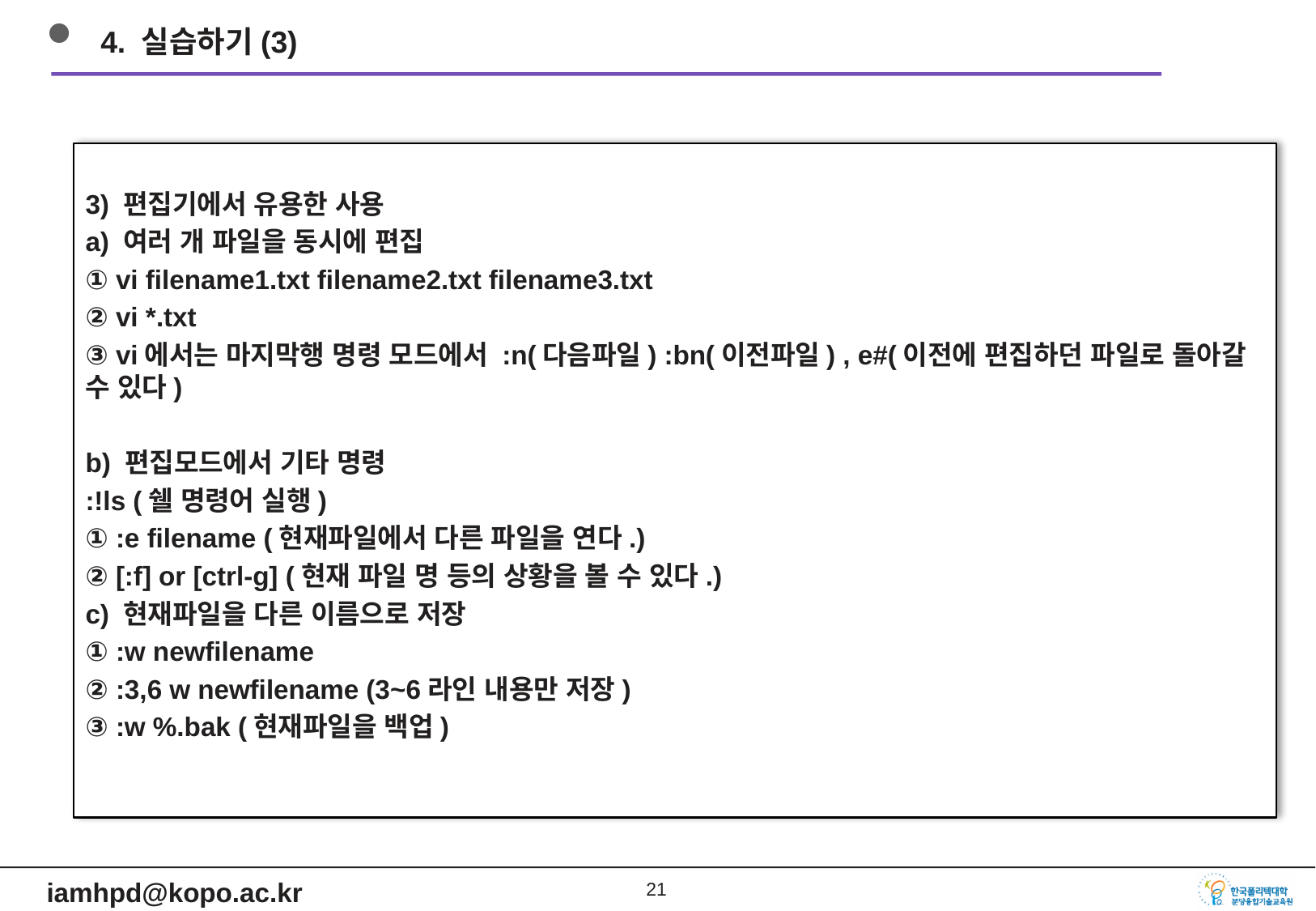

4. 실습하기(3)

3) 편집기에서 유용한 사용
a) 여러 개 파일을 동시에 편집
① vi filename1.txt filename2.txt filename3.txt
② vi *.txt
③ vi에서는 마지막행 명령 모드에서 :n(다음파일) :bn(이전파일) , e#(이전에 편집하던 파일로 돌아갈 수 있다)

b) 편집모드에서 기타 명령
:!ls (쉘 명령어 실행)
① :e filename (현재파일에서 다른 파일을 연다.)
② [:f] or [ctrl-g] (현재 파일 명 등의 상황을 볼 수 있다.)
c) 현재파일을 다른 이름으로 저장
① :w newfilename
② :3,6 w newfilename (3~6라인 내용만 저장)
③ :w %.bak (현재파일을 백업)

21